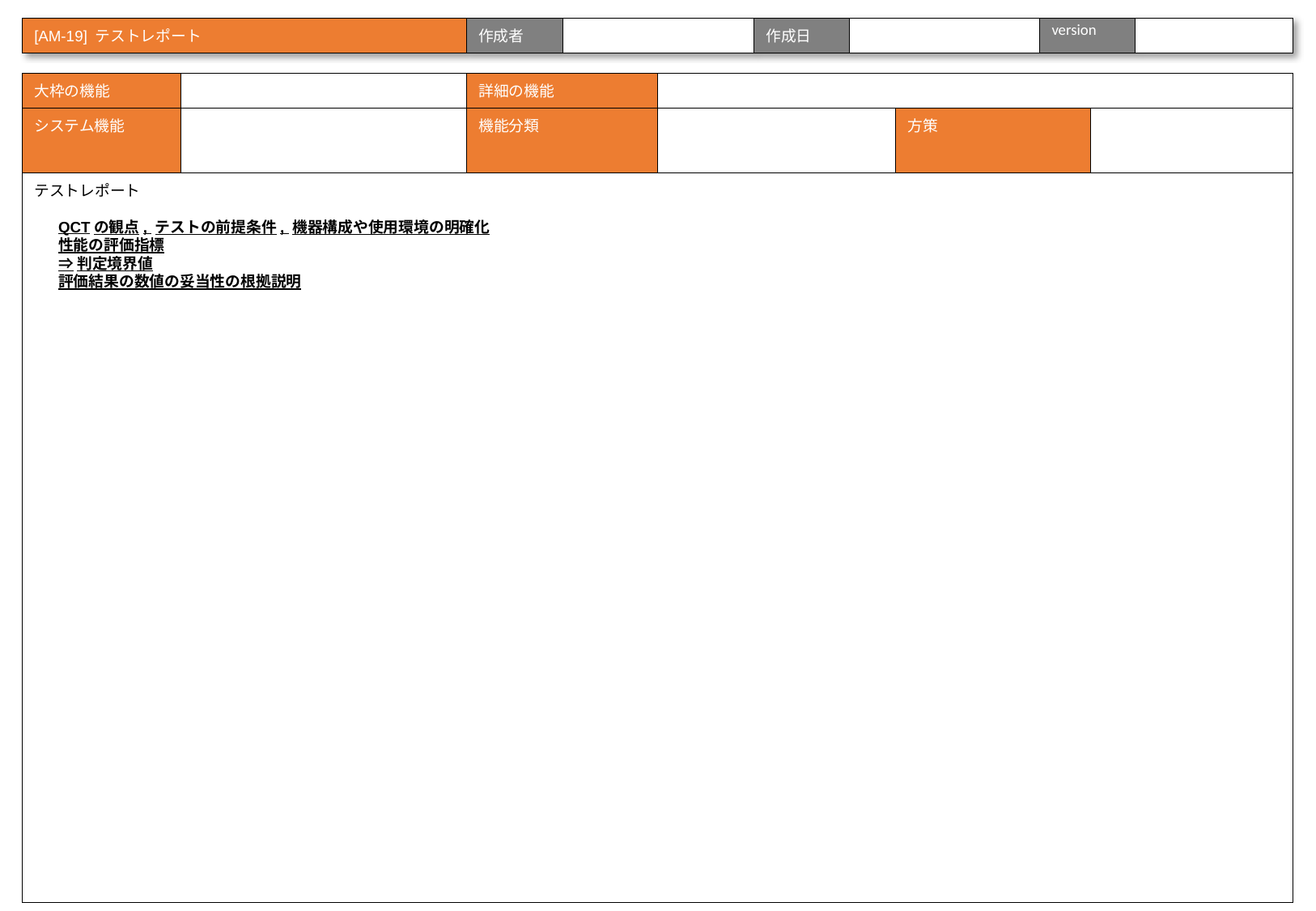

QCTの観点, テストの前提条件, 機器構成や使用環境の明確化
性能の評価指標
⇒判定境界値
評価結果の数値の妥当性の根拠説明